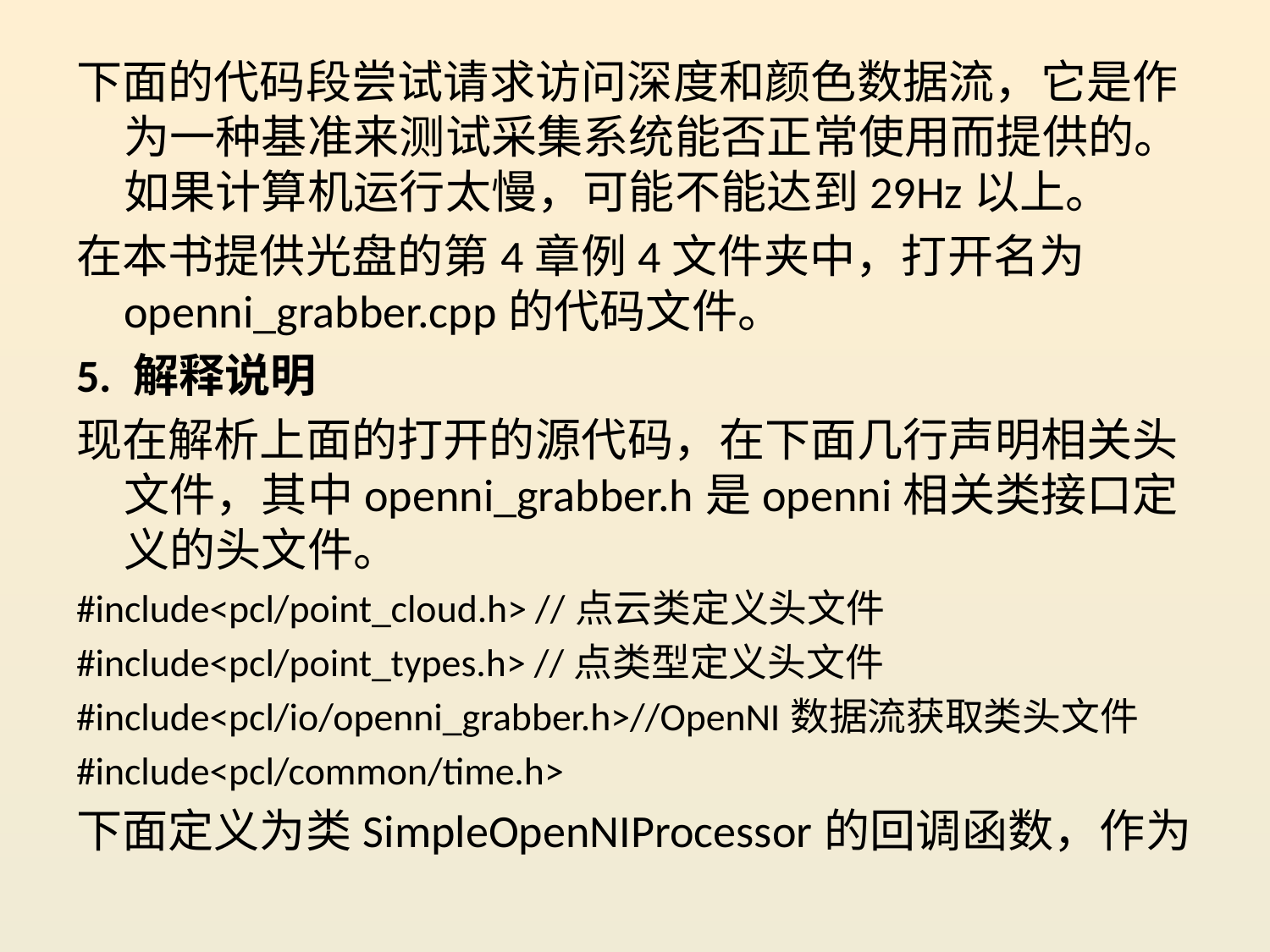

下面的代码段尝试请求访问深度和颜色数据流，它是作为一种基准来测试采集系统能否正常使用而提供的。如果计算机运行太慢，可能不能达到29Hz以上。
在本书提供光盘的第4章例4文件夹中，打开名为openni_grabber.cpp的代码文件。
5. 解释说明
现在解析上面的打开的源代码，在下面几行声明相关头文件，其中openni_grabber.h是openni相关类接口定义的头文件。
#include<pcl/point_cloud.h> //点云类定义头文件
#include<pcl/point_types.h> //点类型定义头文件
#include<pcl/io/openni_grabber.h>//OpenNI数据流获取类头文件
#include<pcl/common/time.h>
下面定义为类SimpleOpenNIProcessor的回调函数，作为